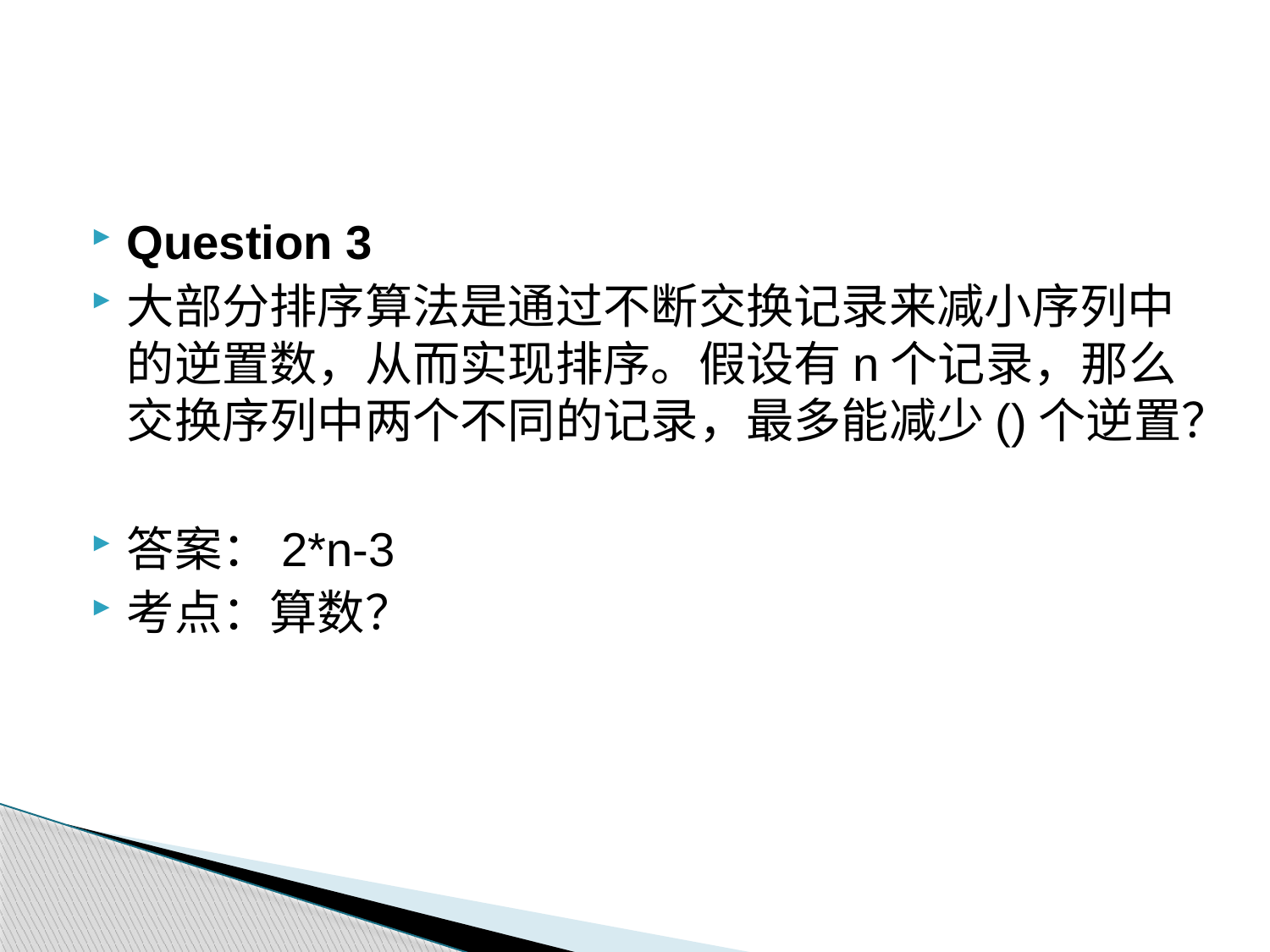

#
Question 3
大部分排序算法是通过不断交换记录来减小序列中的逆置数，从而实现排序。假设有n个记录，那么交换序列中两个不同的记录，最多能减少()个逆置？

答案：2*n-3
考点：算数？